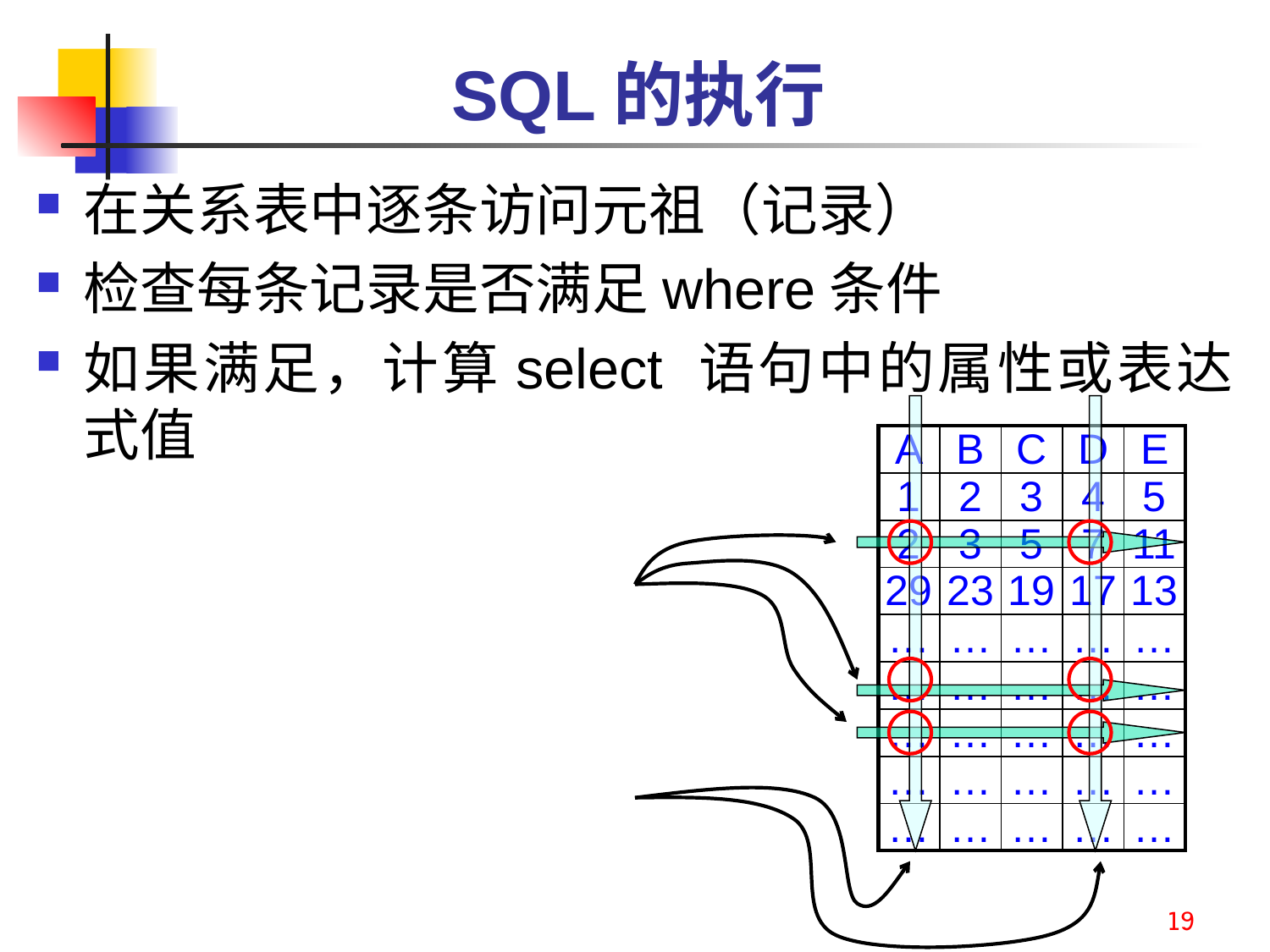

# SQL的执行
在关系表中逐条访问元祖（记录）
检查每条记录是否满足where条件
如果满足，计算select 语句中的属性或表达式值

| A | B | C | D | E |
| --- | --- | --- | --- | --- |
| 1 | 2 | 3 | 4 | 5 |
| 2 | 3 | 5 | 7 | 11 |
| 29 | 23 | 19 | 17 | 13 |
| … | … | … | … | … |
| … | … | … | … | … |
| … | … | … | … | … |
| … | … | … | … | … |
| … | … | … | … | … |

19